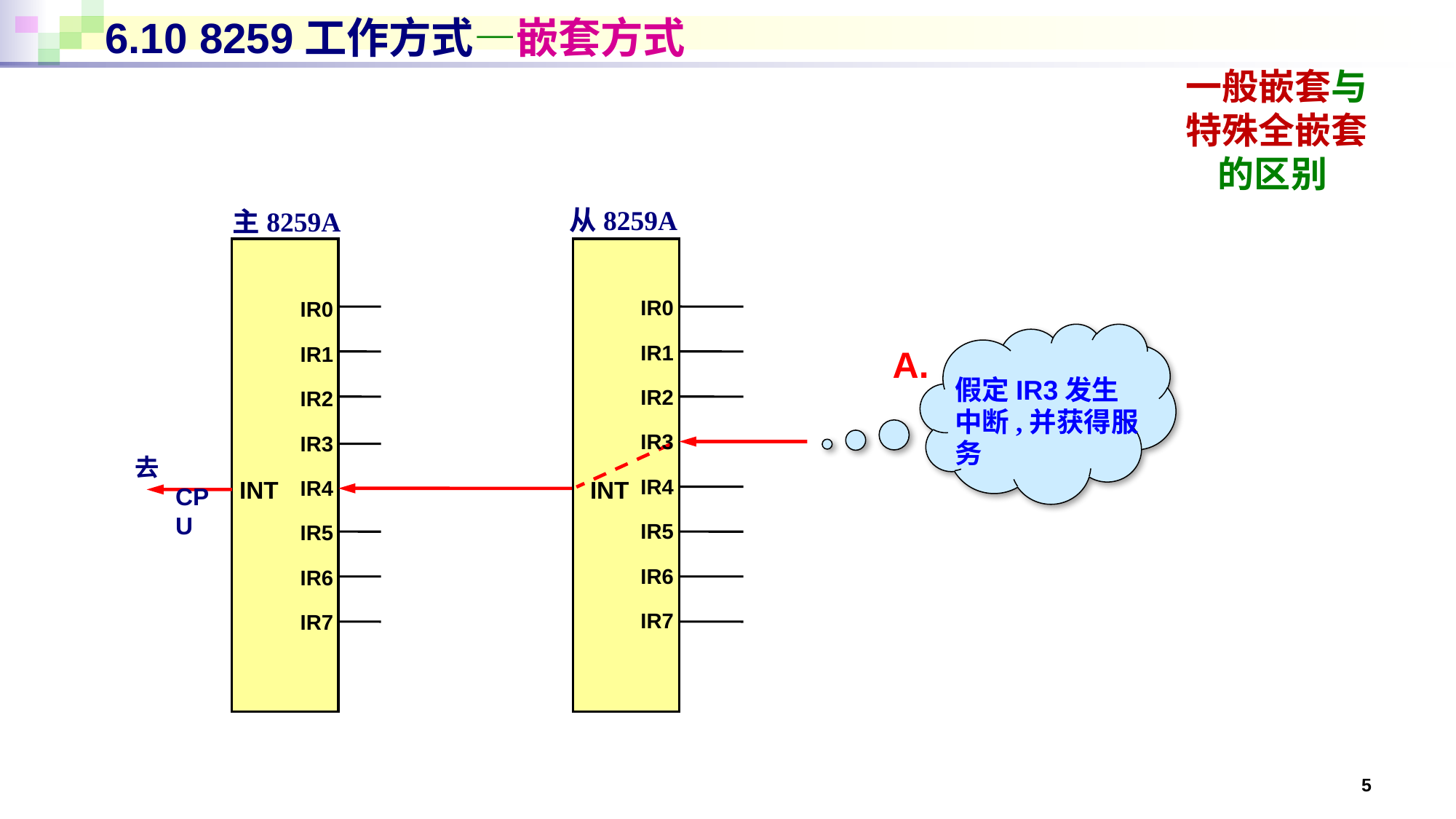

# 6.10 8259工作方式—嵌套方式
一般嵌套与特殊全嵌套的区别
从8259A
主8259A

IR0

IR1

IR2

IR3

IR4

IR5

IR6

IR7

IR0

IR1

IR2

IR3

IR4

IR5

IR6

IR7

A.

假定IR3发生中断,并获得服务

去CPU
INT
INT

5